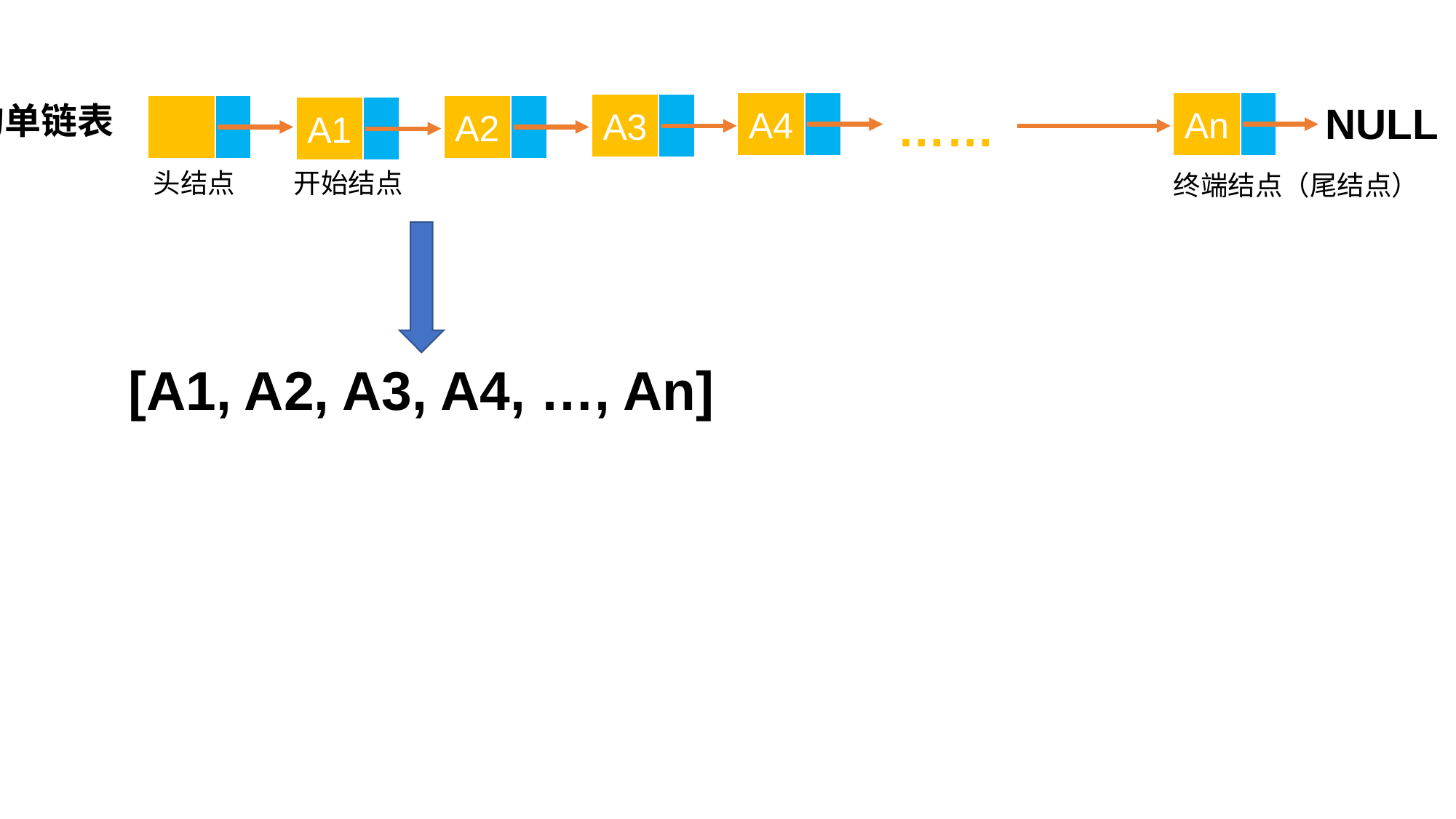

NULL
带头结点的单链表
A4

……
An

A3

A2

A1

头结点
开始结点
终端结点（尾结点）

[A1, A2, A3, A4, …, An]